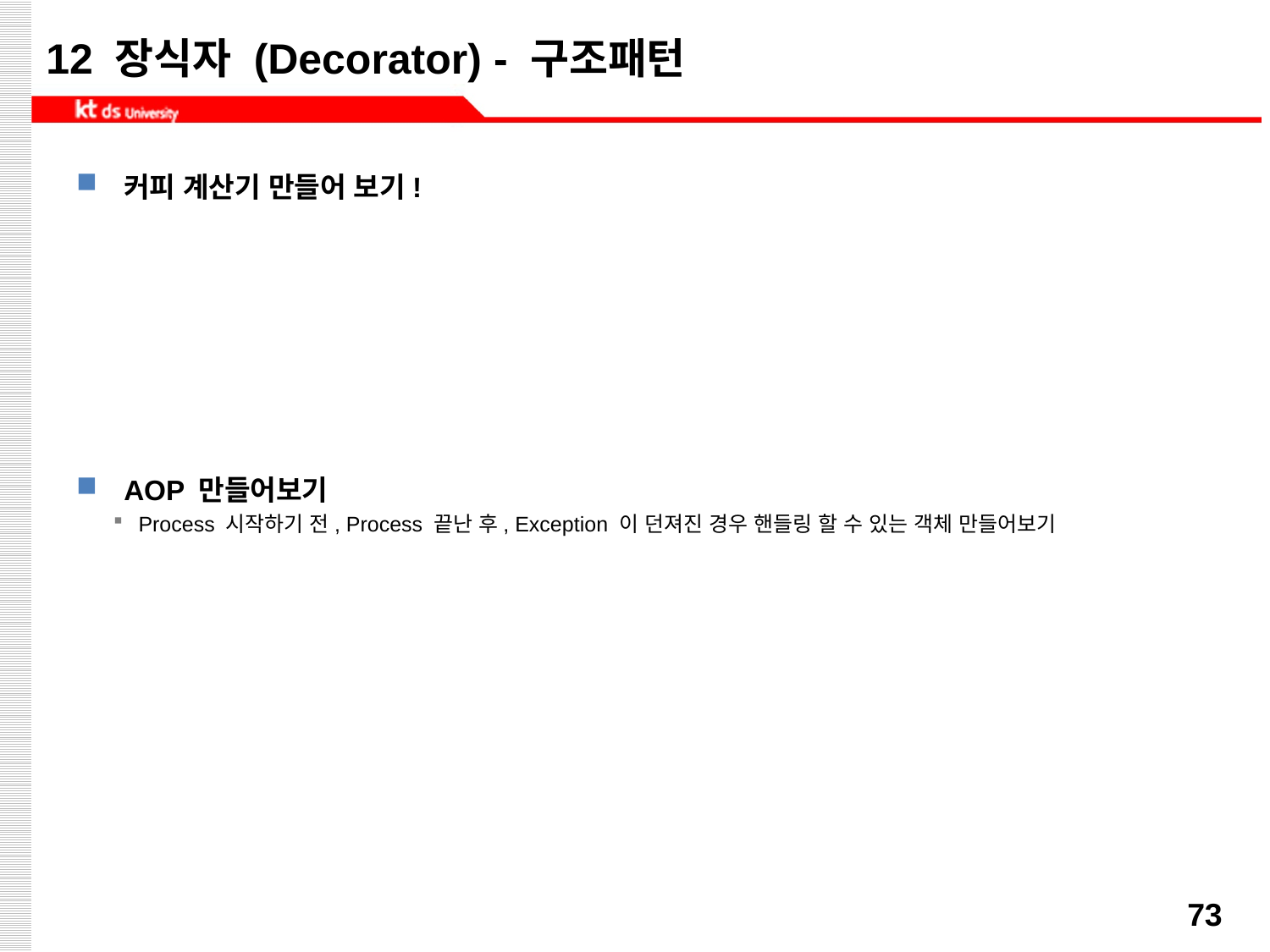

# 12 장식자 (Decorator) - 구조패턴
커피 계산기 만들어 보기!

AOP 만들어보기
Process 시작하기 전, Process 끝난 후, Exception 이 던져진 경우 핸들링 할 수 있는 객체 만들어보기